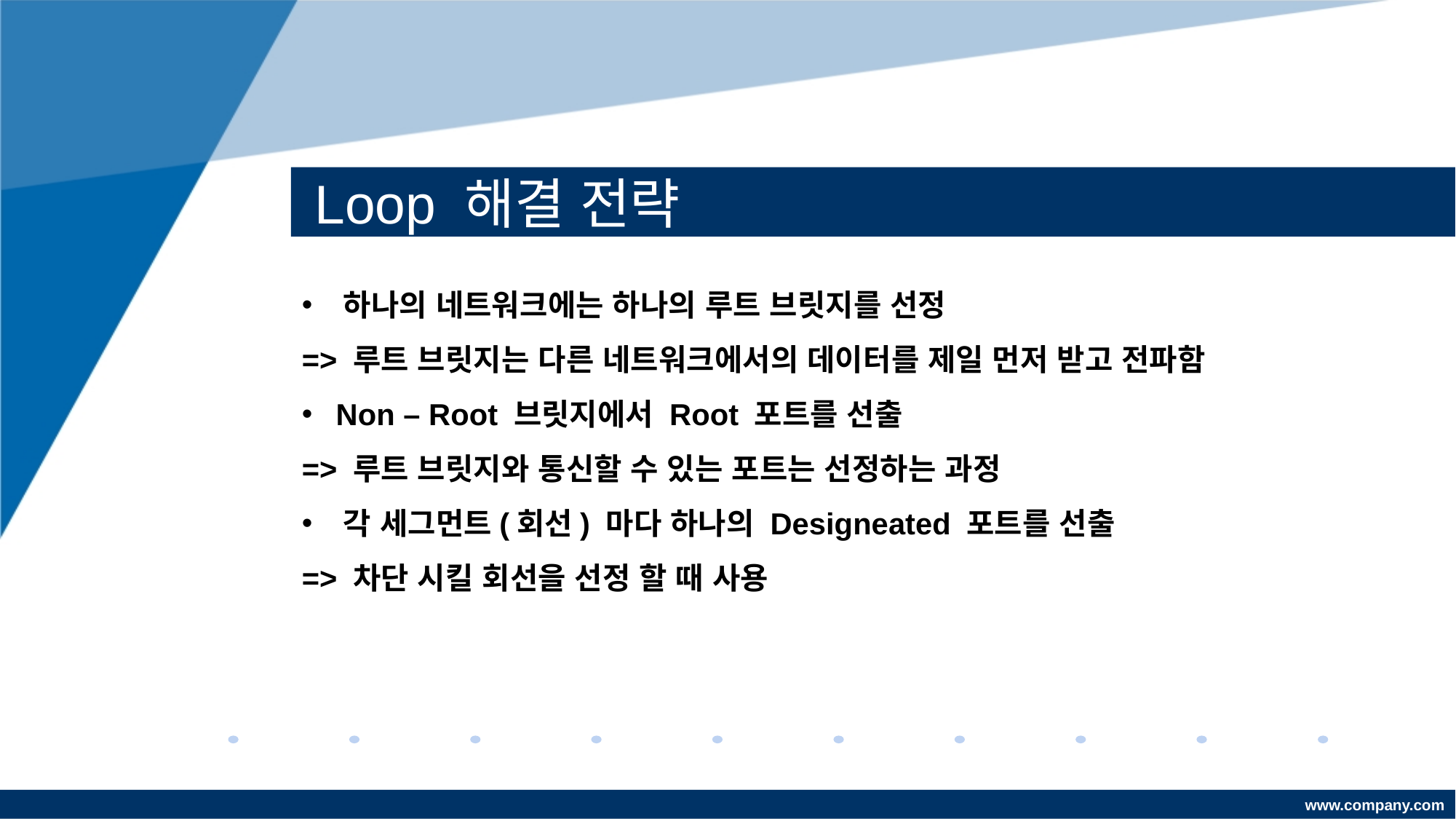

# Loop 해결 전략
 하나의 네트워크에는 하나의 루트 브릿지를 선정
=> 루트 브릿지는 다른 네트워크에서의 데이터를 제일 먼저 받고 전파함
 Non – Root 브릿지에서 Root 포트를 선출
=> 루트 브릿지와 통신할 수 있는 포트는 선정하는 과정
 각 세그먼트(회선) 마다 하나의 Designeated 포트를 선출
=> 차단 시킬 회선을 선정 할 때 사용